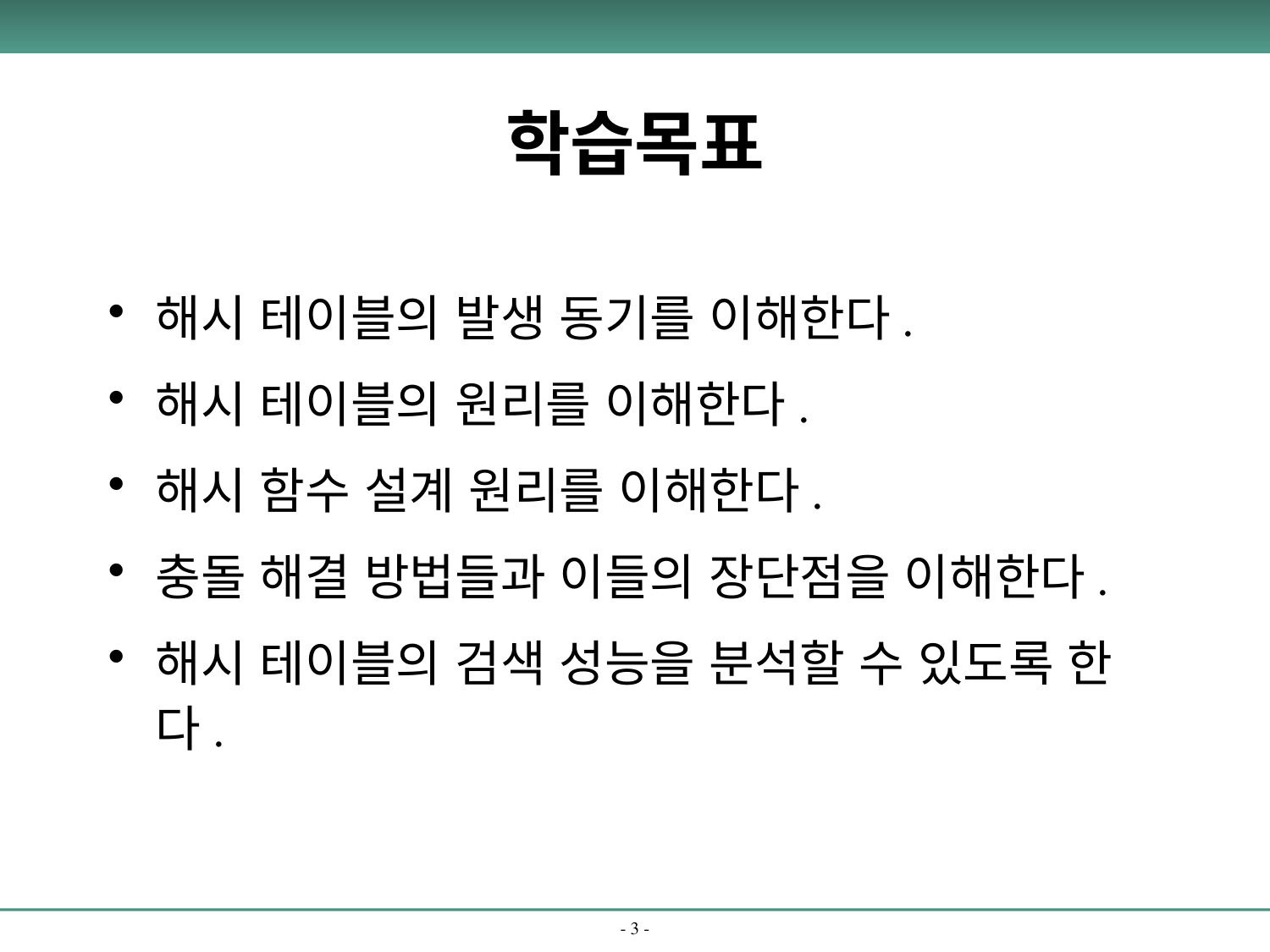

# 학습목표
해시 테이블의 발생 동기를 이해한다.
해시 테이블의 원리를 이해한다.
해시 함수 설계 원리를 이해한다.
충돌 해결 방법들과 이들의 장단점을 이해한다.
해시 테이블의 검색 성능을 분석할 수 있도록 한다.